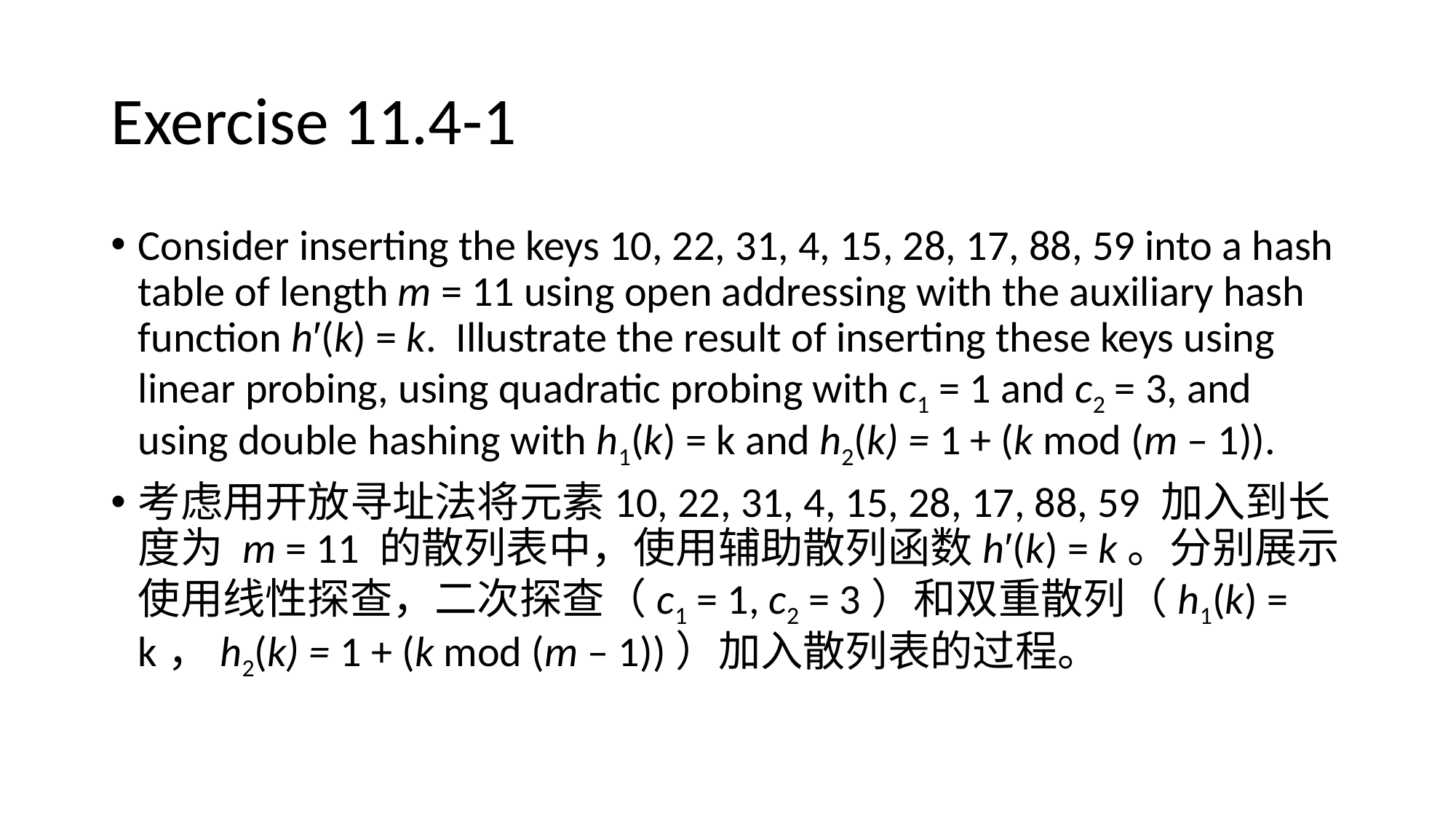

# Exercise 11.4-1
Consider inserting the keys 10, 22, 31, 4, 15, 28, 17, 88, 59 into a hash table of length m = 11 using open addressing with the auxiliary hash function h′(k) = k.  Illustrate the result of inserting these keys using linear probing, using quadratic probing with c1 = 1 and c2 = 3, and using double hashing with h1(k) = k and h2(k) = 1 + (k mod (m – 1)).
考虑用开放寻址法将元素10, 22, 31, 4, 15, 28, 17, 88, 59 加入到长度为 m = 11 的散列表中，使用辅助散列函数h′(k) = k。分别展示使用线性探查，二次探查（c1 = 1, c2 = 3）和双重散列（h1(k) = k，h2(k) = 1 + (k mod (m – 1))）加入散列表的过程。